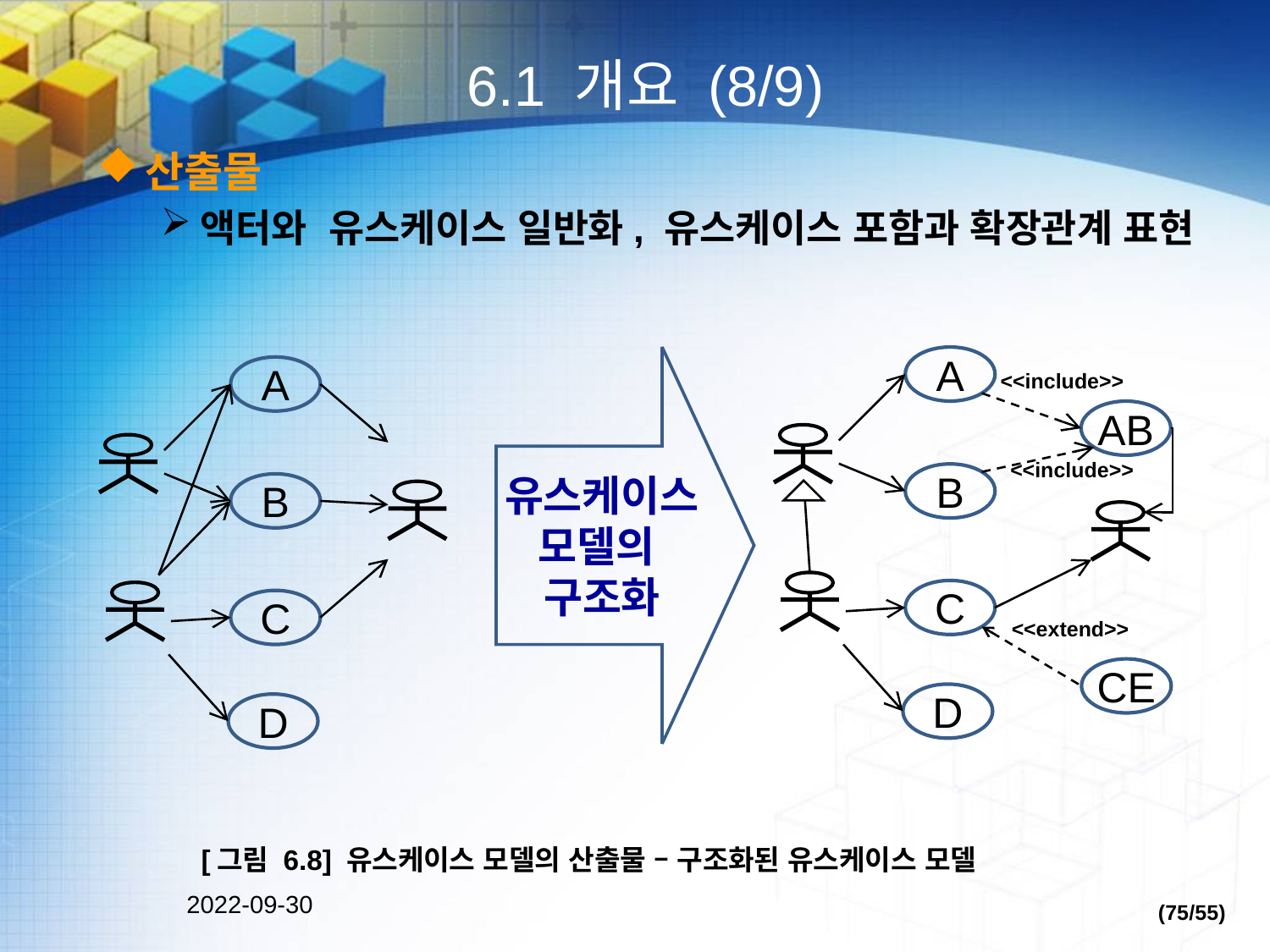

# 6.1 개요 (8/9)
산출물
액터와  유스케이스 일반화, 유스케이스 포함과 확장관계 표현
유스케이스
모델의
구조화
A
<<include>>
AB

<<include>>
B

C
<<extend>>
CE
D
A

B

C
D
[그림 6.8] 유스케이스 모델의 산출물 – 구조화된 유스케이스 모델
(75/55)
2022-09-30